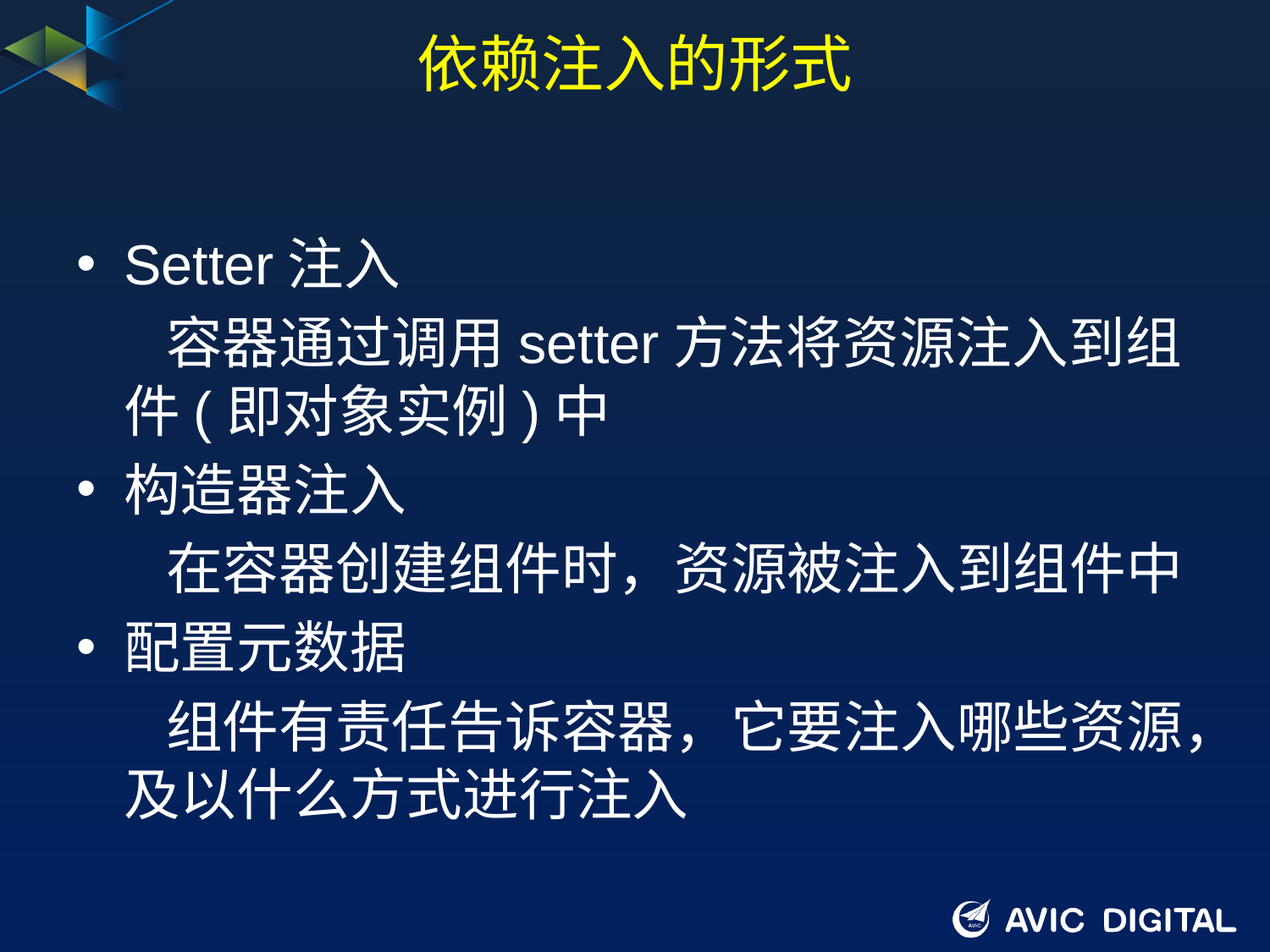

# 依赖注入的形式
Setter注入
      容器通过调用setter方法将资源注入到组件(即对象实例)中
构造器注入
      在容器创建组件时，资源被注入到组件中
配置元数据
      组件有责任告诉容器，它要注入哪些资源，及以什么方式进行注入